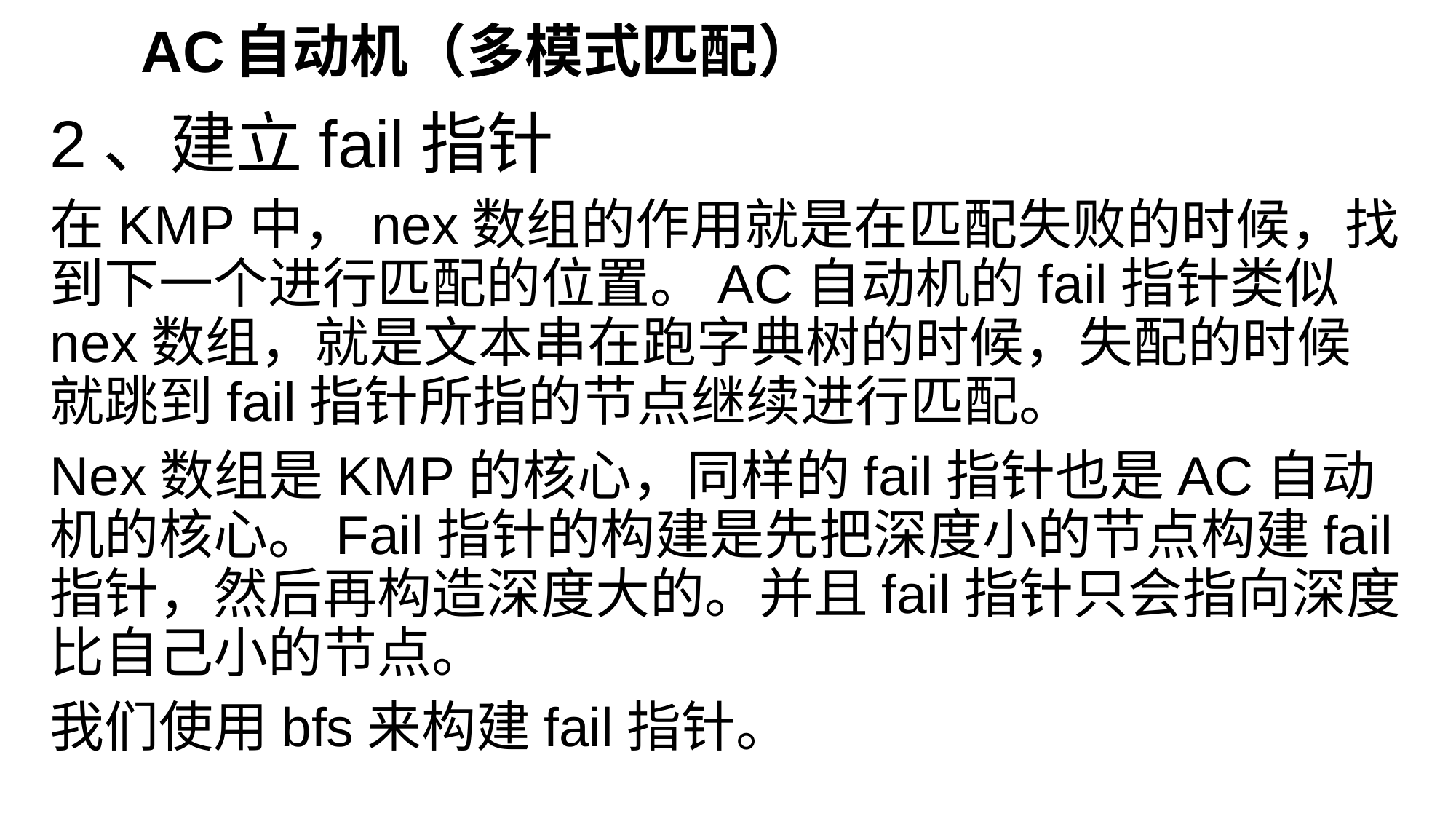

# AC自动机（多模式匹配）
2、建立fail指针
在KMP中，nex数组的作用就是在匹配失败的时候，找到下一个进行匹配的位置。AC自动机的fail指针类似nex数组，就是文本串在跑字典树的时候，失配的时候就跳到fail指针所指的节点继续进行匹配。
Nex数组是KMP的核心，同样的fail指针也是AC自动机的核心。Fail指针的构建是先把深度小的节点构建fail指针，然后再构造深度大的。并且fail指针只会指向深度比自己小的节点。
我们使用bfs来构建fail指针。